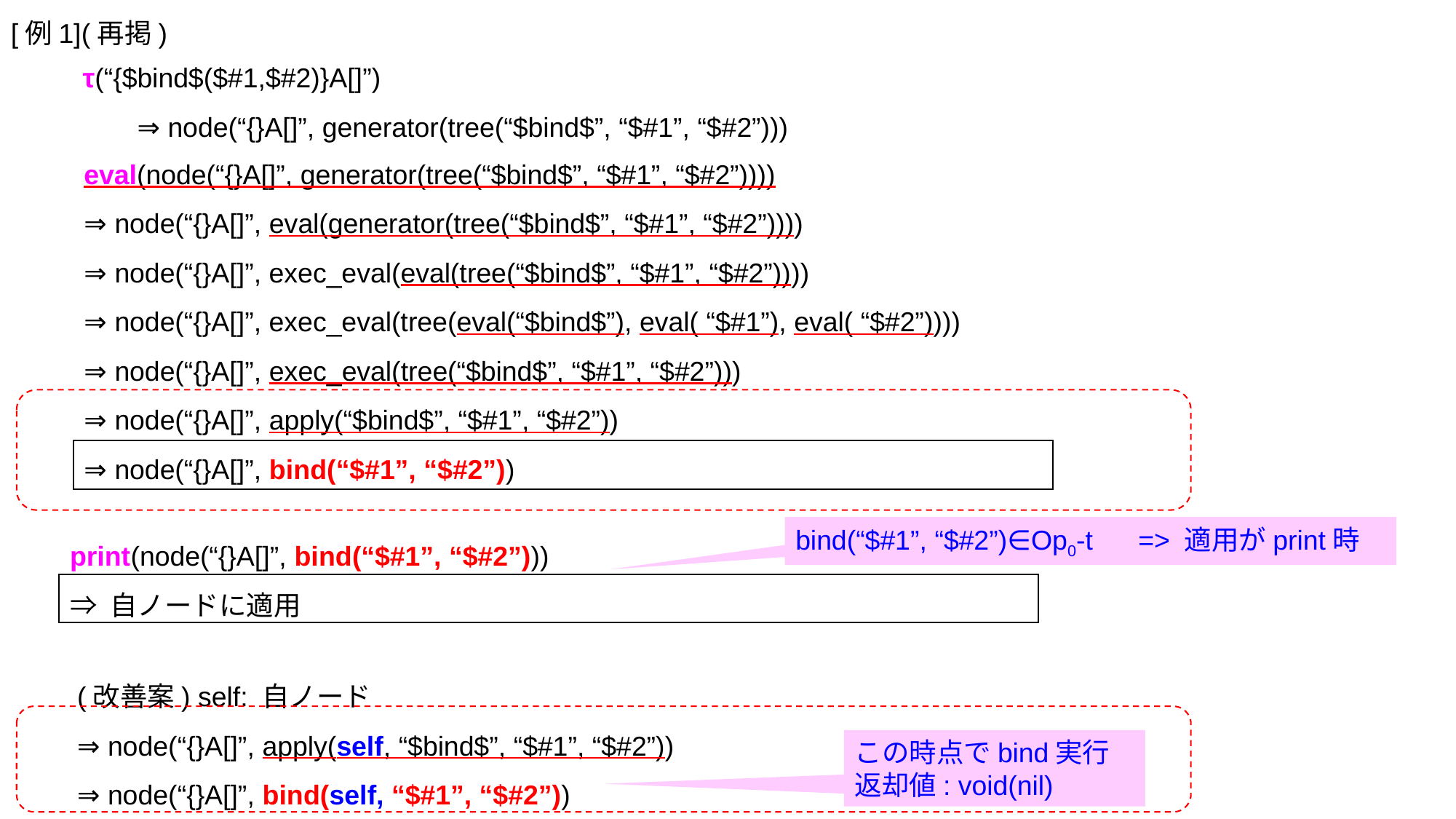

[例1](再掲)
τ(“{$bind$($#1,$#2)}A[]”)
⇒ node(“{}A[]”, generator(tree(“$bind$”, “$#1”, “$#2”)))
eval(node(“{}A[]”, generator(tree(“$bind$”, “$#1”, “$#2”))))
⇒ node(“{}A[]”, eval(generator(tree(“$bind$”, “$#1”, “$#2”))))
⇒ node(“{}A[]”, exec_eval(eval(tree(“$bind$”, “$#1”, “$#2”))))
⇒ node(“{}A[]”, exec_eval(tree(eval(“$bind$”), eval( “$#1”), eval( “$#2”))))
⇒ node(“{}A[]”, exec_eval(tree(“$bind$”, “$#1”, “$#2”)))
⇒ node(“{}A[]”, apply(“$bind$”, “$#1”, “$#2”))
⇒ node(“{}A[]”, bind(“$#1”, “$#2”))

print(node(“{}A[]”, bind(“$#1”, “$#2”)))
⇒ 自ノードに適用
bind(“$#1”, “$#2”)∈Op0-t	  => 適用がprint時

(改善案) self: 自ノード
⇒ node(“{}A[]”, apply(self, “$bind$”, “$#1”, “$#2”))
⇒ node(“{}A[]”, bind(self, “$#1”, “$#2”))

この時点でbind実行
返却値: void(nil)